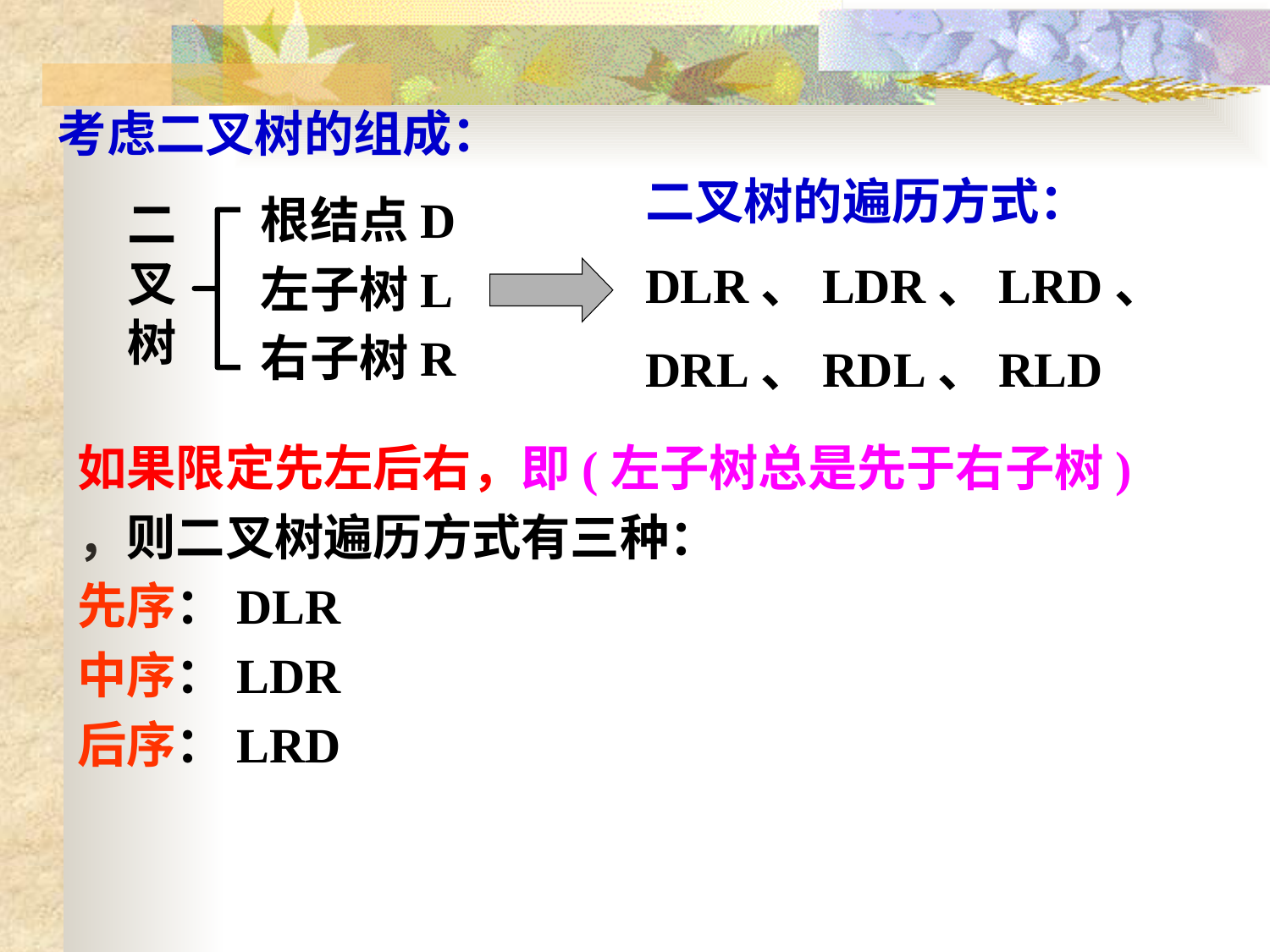

考虑二叉树的组成：
二叉树的遍历方式：
DLR、LDR、LRD、
DRL、RDL、RLD
根结点D
左子树L
右子树R
二叉树

如果限定先左后右，即(左子树总是先于右子树)
，则二叉树遍历方式有三种：
先序：DLR
中序：LDR
后序：LRD